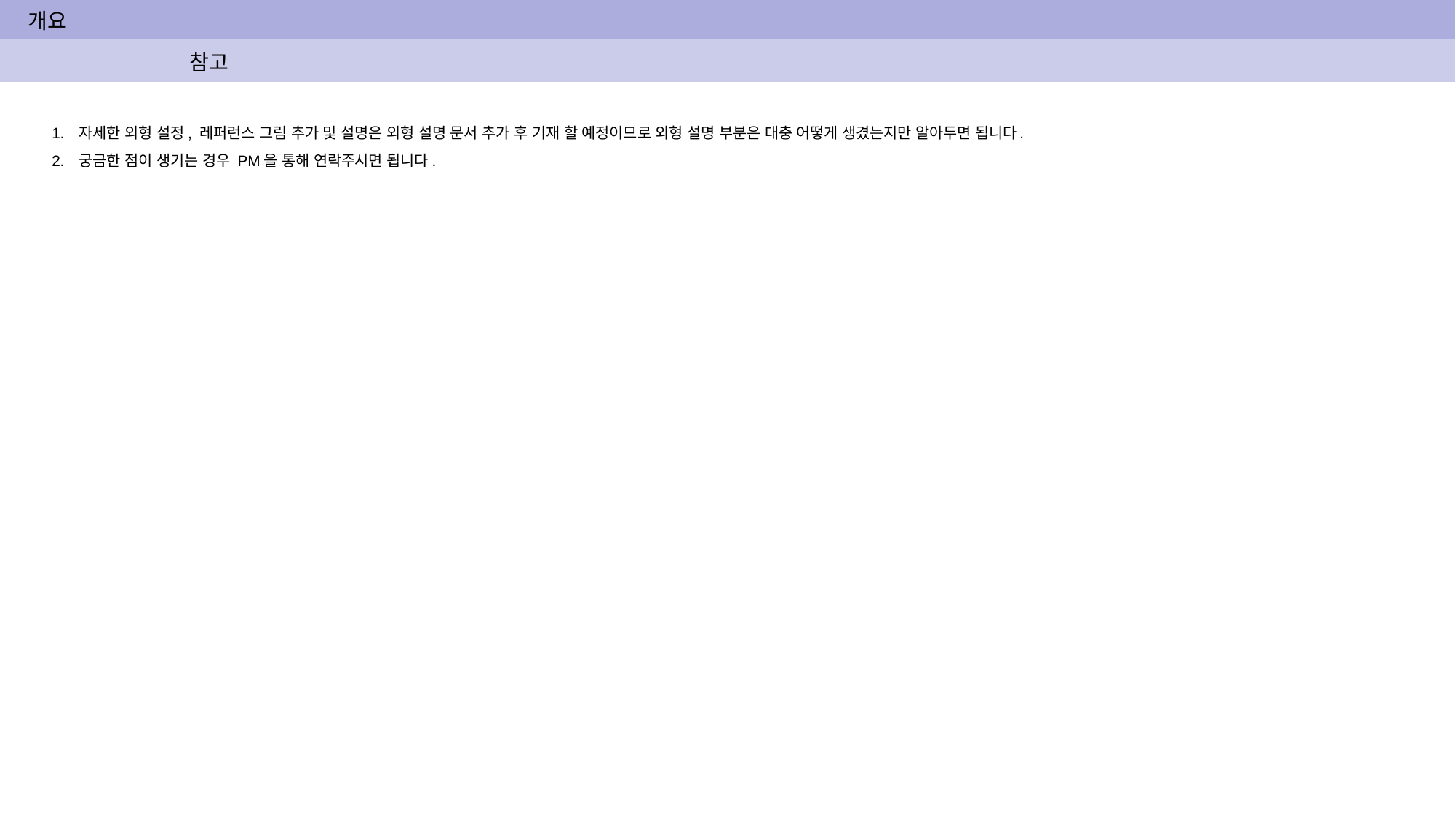

개요

참고
자세한 외형 설정, 레퍼런스 그림 추가 및 설명은 외형 설명 문서 추가 후 기재 할 예정이므로 외형 설명 부분은 대충 어떻게 생겼는지만 알아두면 됩니다.
궁금한 점이 생기는 경우 PM을 통해 연락주시면 됩니다.